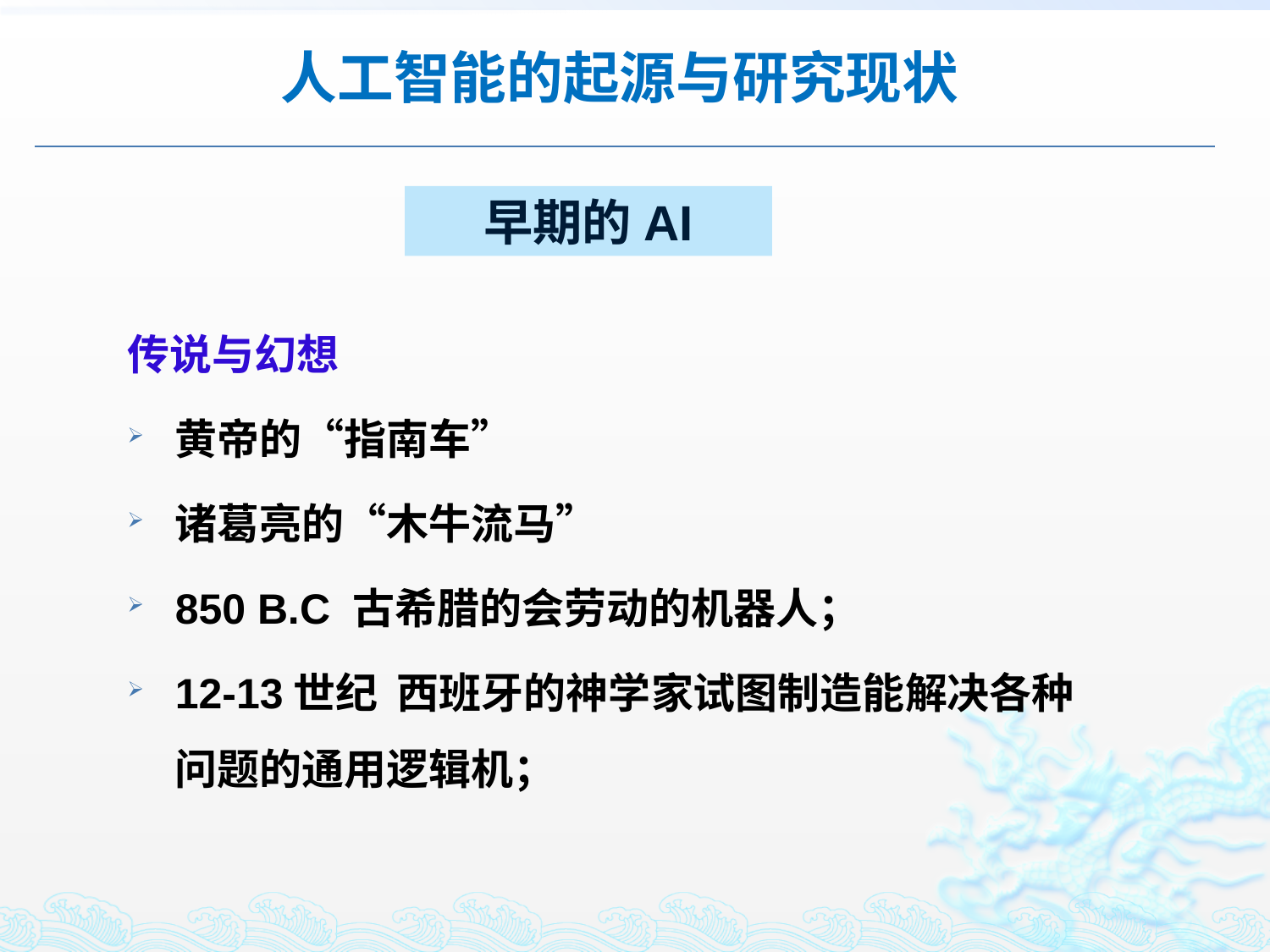

人工智能的起源与研究现状
早期的AI
传说与幻想
黄帝的“指南车”
诸葛亮的“木牛流马”
850 B.C 古希腊的会劳动的机器人；
12-13世纪  西班牙的神学家试图制造能解决各种问题的通用逻辑机；